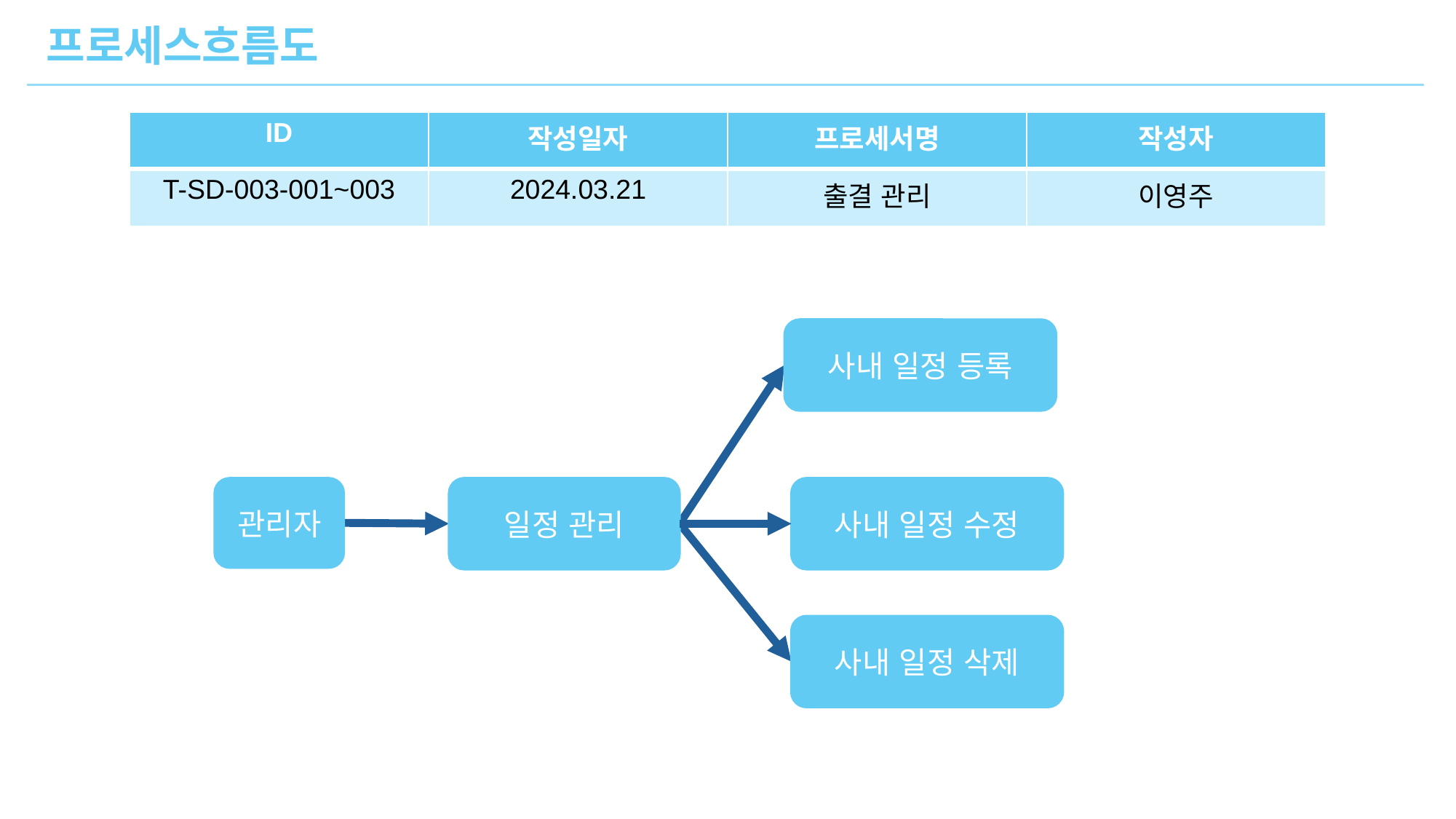

프로세스흐름도
| ID | 작성일자 | 프로세서명 | 작성자 |
| --- | --- | --- | --- |
| T-SD-003-001~003 | 2024.03.21 | 출결 관리 | 이영주 |
사내 일정 등록
사내 일정 수정
관리자
일정 관리
사내 일정 삭제